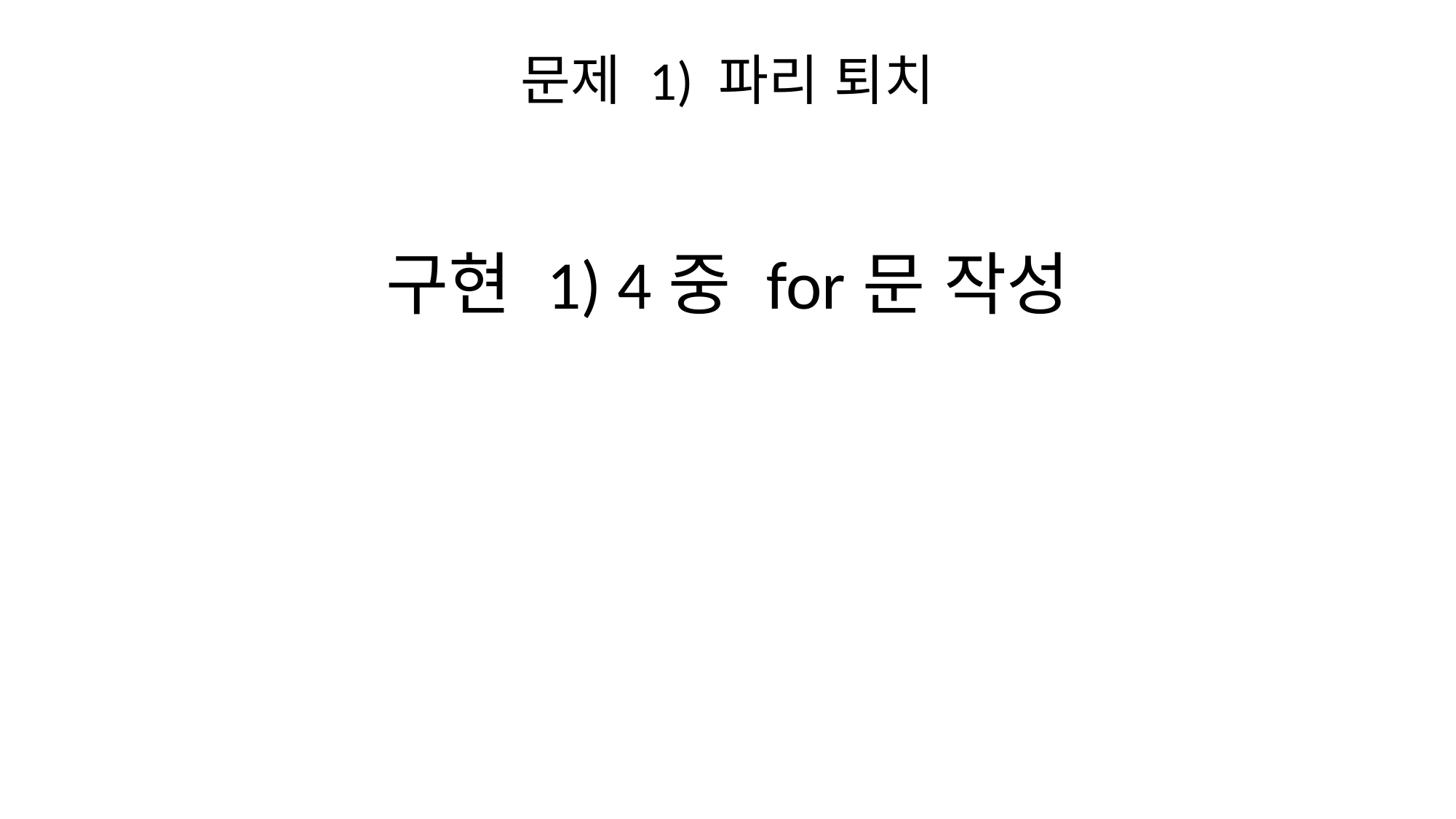

# 문제 1) 파리 퇴치
구현 1) 4중 for문 작성